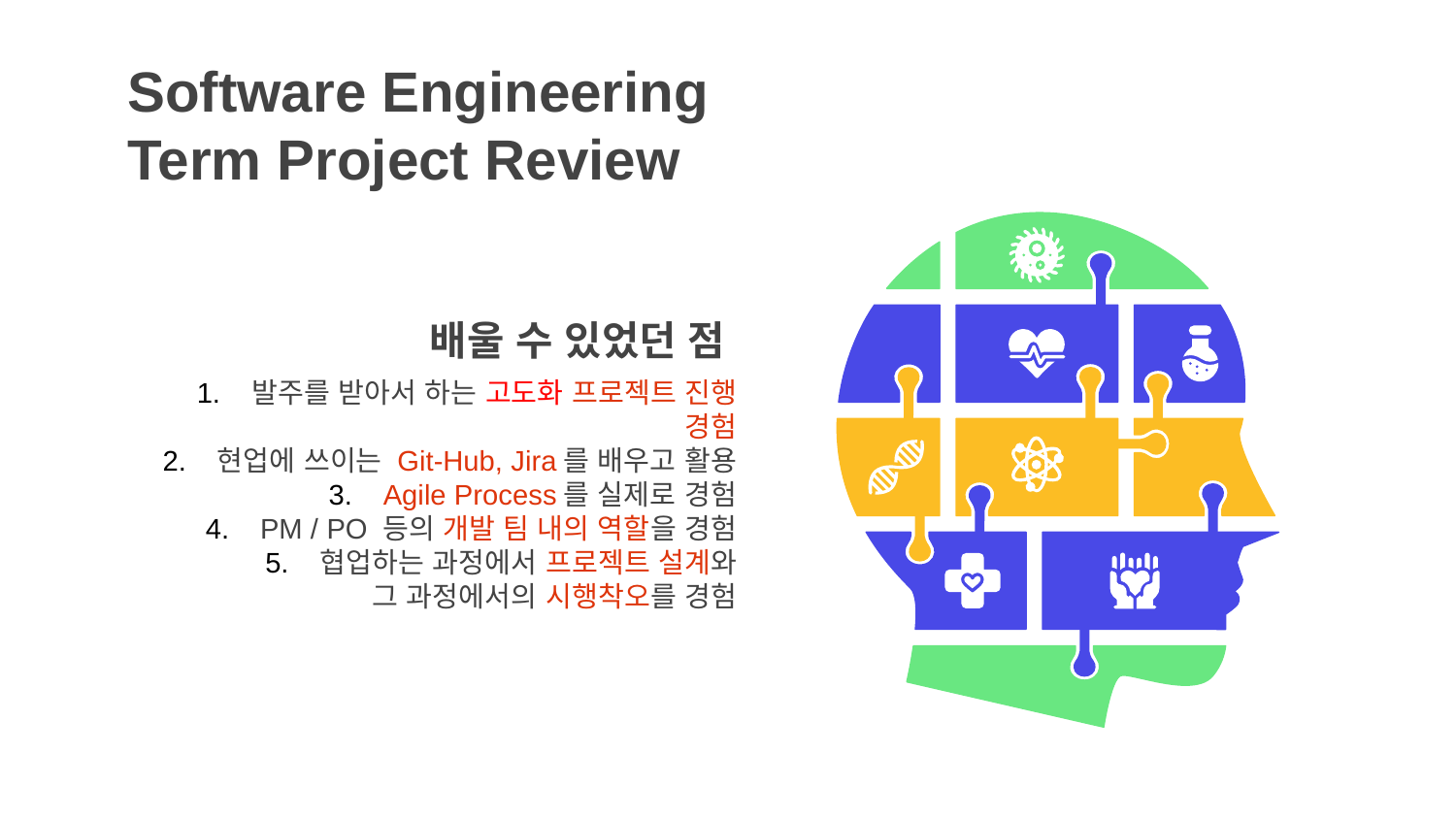

# Software Engineering Term Project Review

배울 수 있었던 점
발주를 받아서 하는 고도화 프로젝트 진행 경험
현업에 쓰이는 Git-Hub, Jira를 배우고 활용
Agile Process를 실제로 경험
PM / PO 등의 개발 팀 내의 역할을 경험
협업하는 과정에서 프로젝트 설계와
그 과정에서의 시행착오를 경험